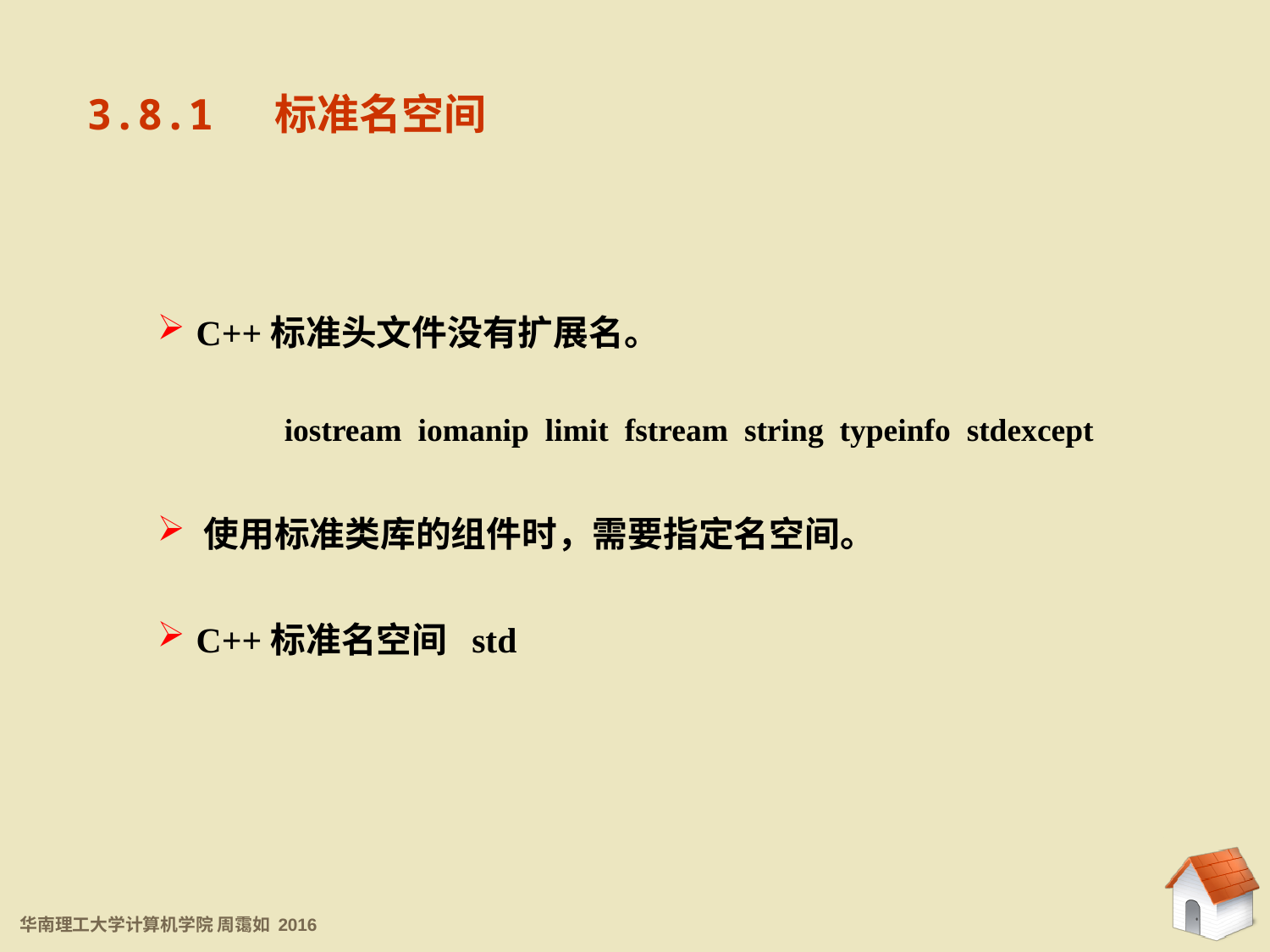

3.8.1  标准名空间
 C++标准头文件没有扩展名。
	iostream  iomanip  limit  fstream  string  typeinfo  stdexcept
 使用标准类库的组件时，需要指定名空间。
 C++标准名空间  std